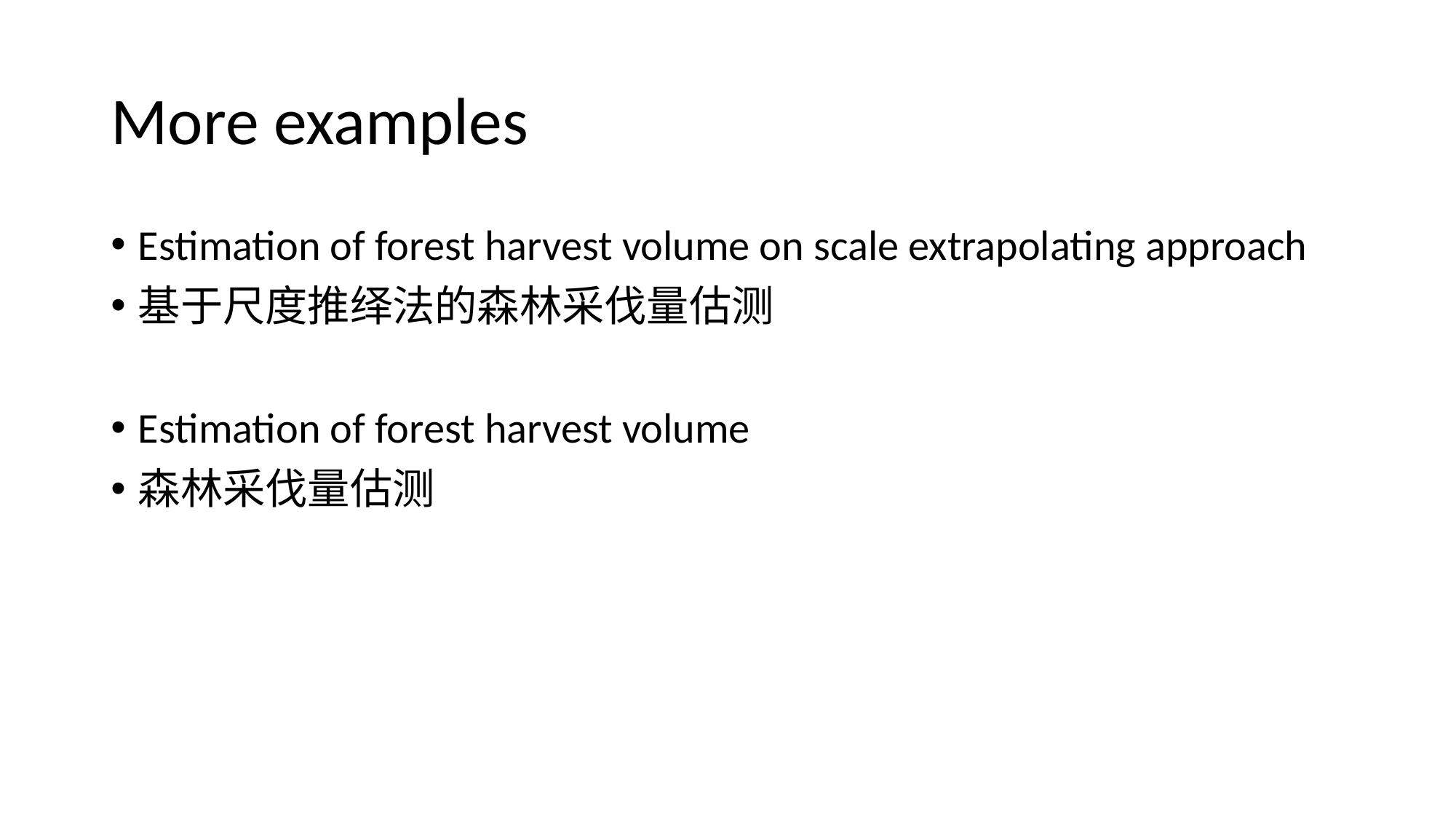

# More examples
Estimation of forest harvest volume on scale extrapolating approach
基于尺度推绎法的森林采伐量估测

Estimation of forest harvest volume
森林采伐量估测